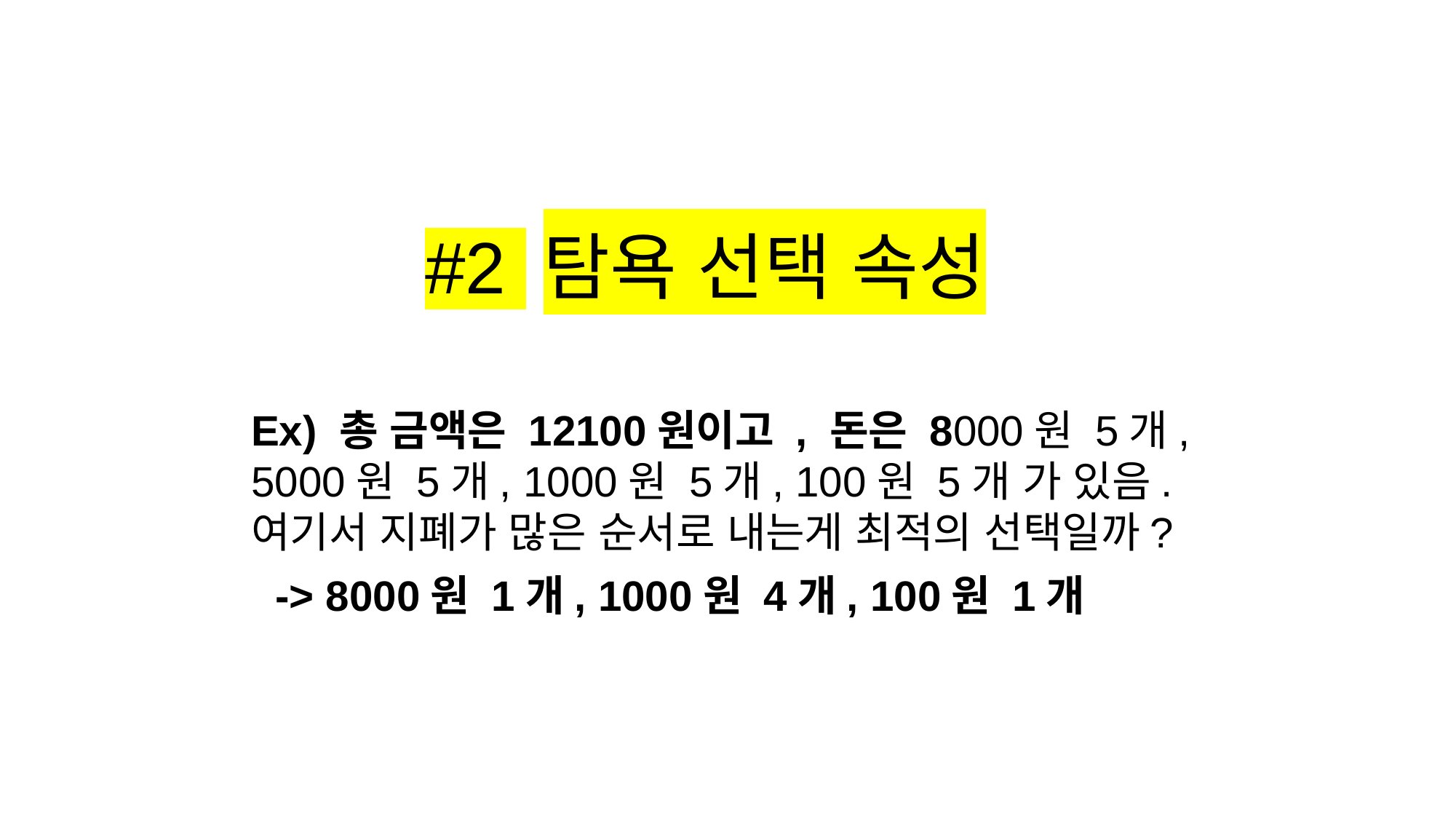

#2 탐욕 선택 속성
Ex) 총 금액은 12100원이고 , 돈은 8000원 5개, 5000원 5개, 1000원 5개, 100원 5개 가 있음. 여기서 지폐가 많은 순서로 내는게 최적의 선택일까?
-> 8000원 1개, 1000원 4개, 100원 1개